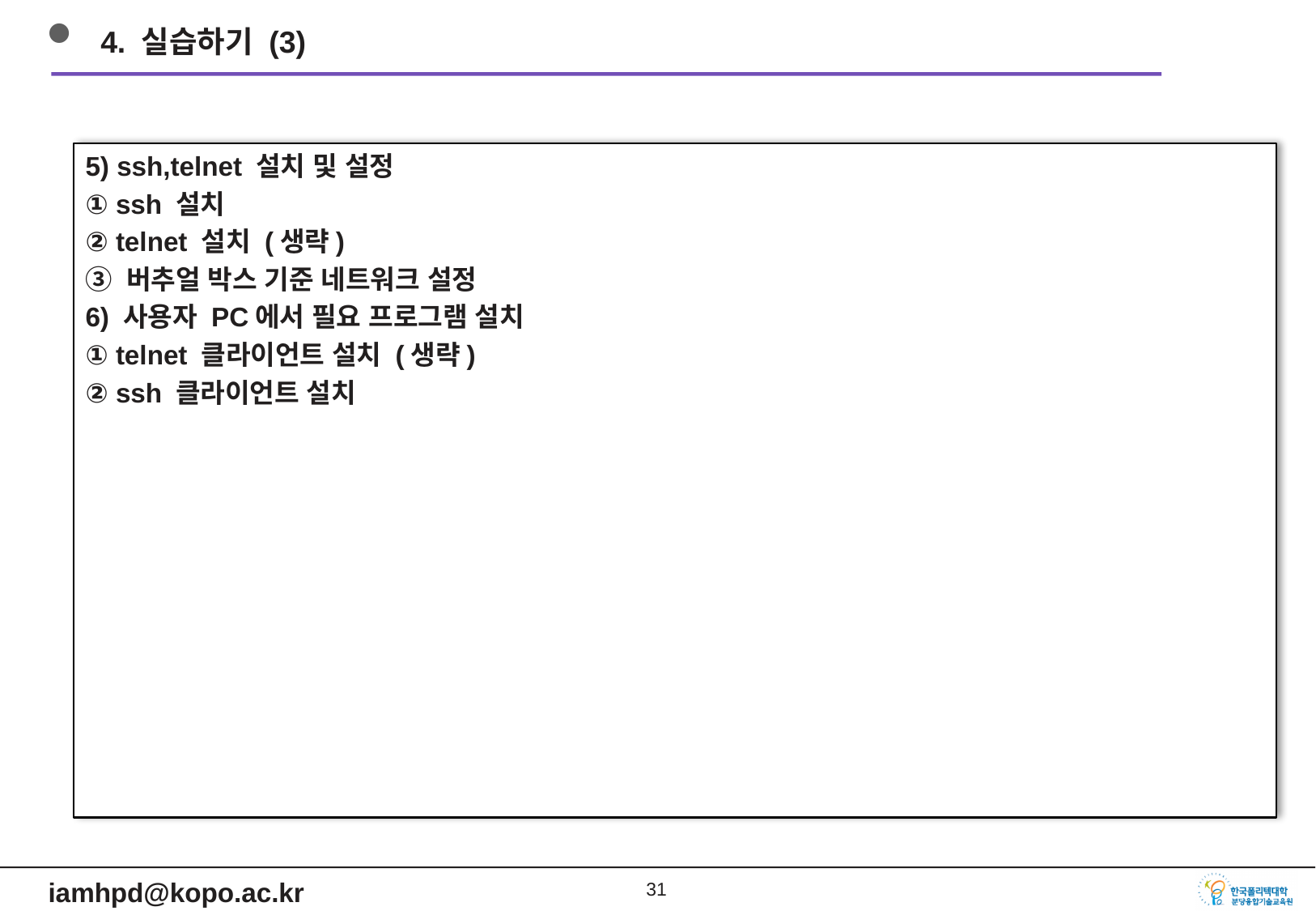

4. 실습하기 (3)
5) ssh,telnet 설치 및 설정
① ssh 설치
② telnet 설치 (생략)
③ 버추얼 박스 기준 네트워크 설정
6) 사용자 PC에서 필요 프로그램 설치
① telnet 클라이언트 설치 (생략)
② ssh 클라이언트 설치
31